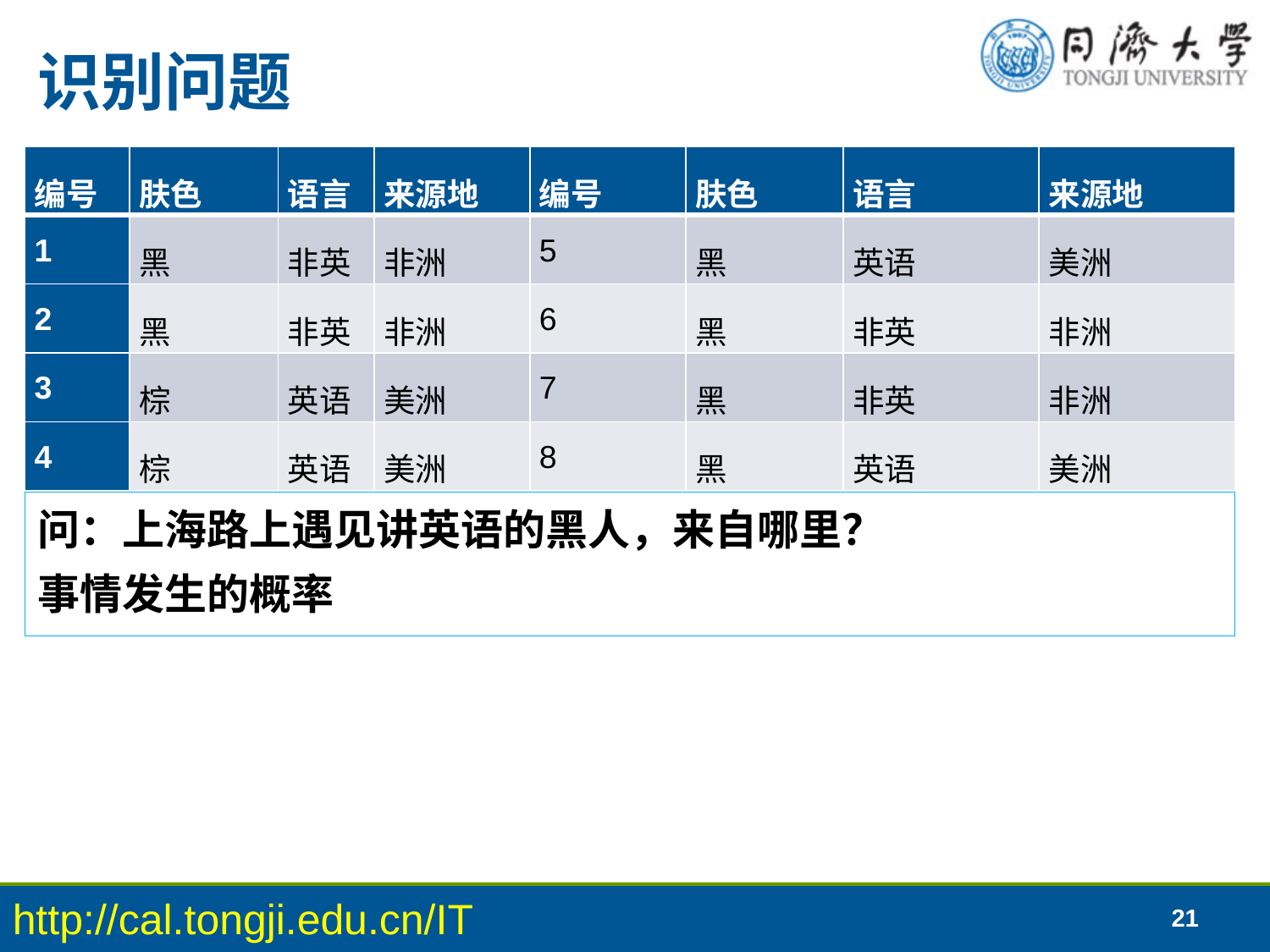

# 识别问题
| 编号 | 肤色 | 语言 | 来源地 | 编号 | 肤色 | 语言 | 来源地 |
| --- | --- | --- | --- | --- | --- | --- | --- |
| 1 | 黑 | 非英 | 非洲 | 5 | 黑 | 英语 | 美洲 |
| 2 | 黑 | 非英 | 非洲 | 6 | 黑 | 非英 | 非洲 |
| 3 | 棕 | 英语 | 美洲 | 7 | 黑 | 非英 | 非洲 |
| 4 | 棕 | 英语 | 美洲 | 8 | 黑 | 英语 | 美洲 |
问：上海路上遇见讲英语的黑人，来自哪里？
事情发生的概率